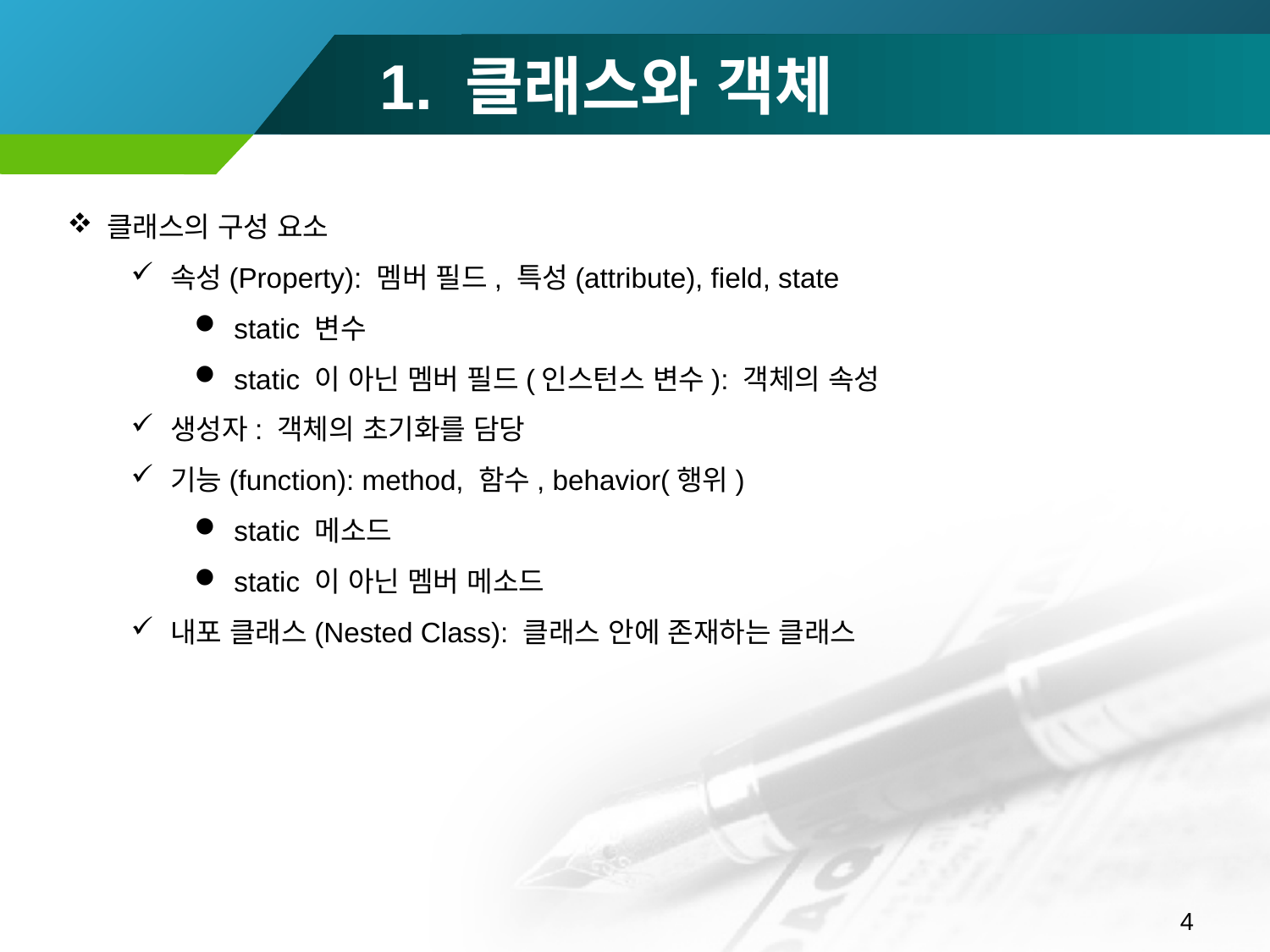

# 1. 클래스와 객체
클래스의 구성 요소
속성(Property): 멤버 필드, 특성(attribute), field, state
static 변수
static 이 아닌 멤버 필드(인스턴스 변수): 객체의 속성
생성자: 객체의 초기화를 담당
기능(function): method, 함수, behavior(행위)
static 메소드
static 이 아닌 멤버 메소드
내포 클래스(Nested Class): 클래스 안에 존재하는 클래스
4